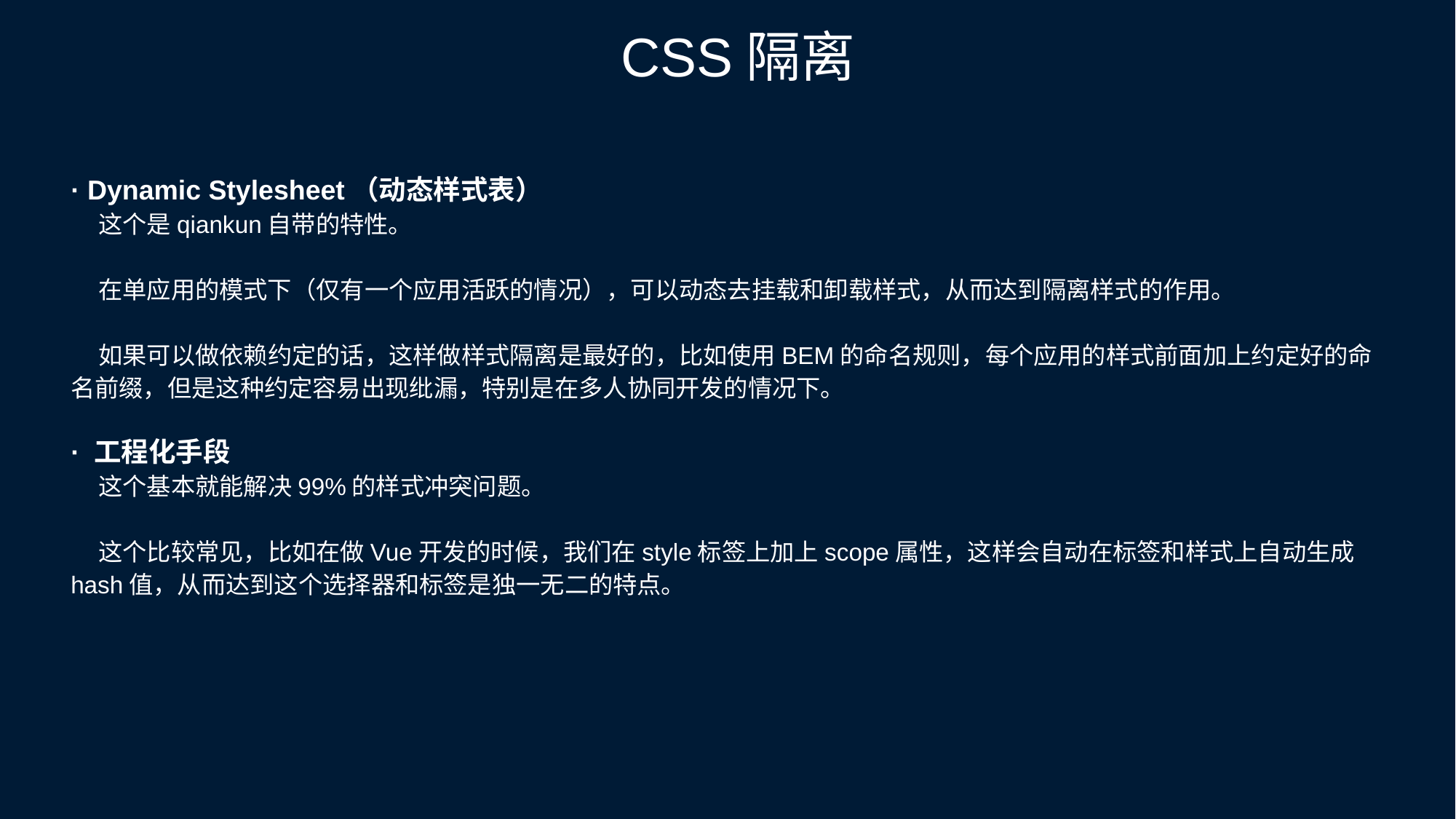

CSS隔离
· Dynamic Stylesheet（动态样式表）
    这个是qiankun自带的特性。

    在单应用的模式下（仅有一个应用活跃的情况），可以动态去挂载和卸载样式，从而达到隔离样式的作用。

    如果可以做依赖约定的话，这样做样式隔离是最好的，比如使用BEM的命名规则，每个应用的样式前面加上约定好的命名前缀，但是这种约定容易出现纰漏，特别是在多人协同开发的情况下。

· 工程化手段
    这个基本就能解决99%的样式冲突问题。

    这个比较常见，比如在做Vue开发的时候，我们在style标签上加上scope属性，这样会自动在标签和样式上自动生成hash值，从而达到这个选择器和标签是独一无二的特点。